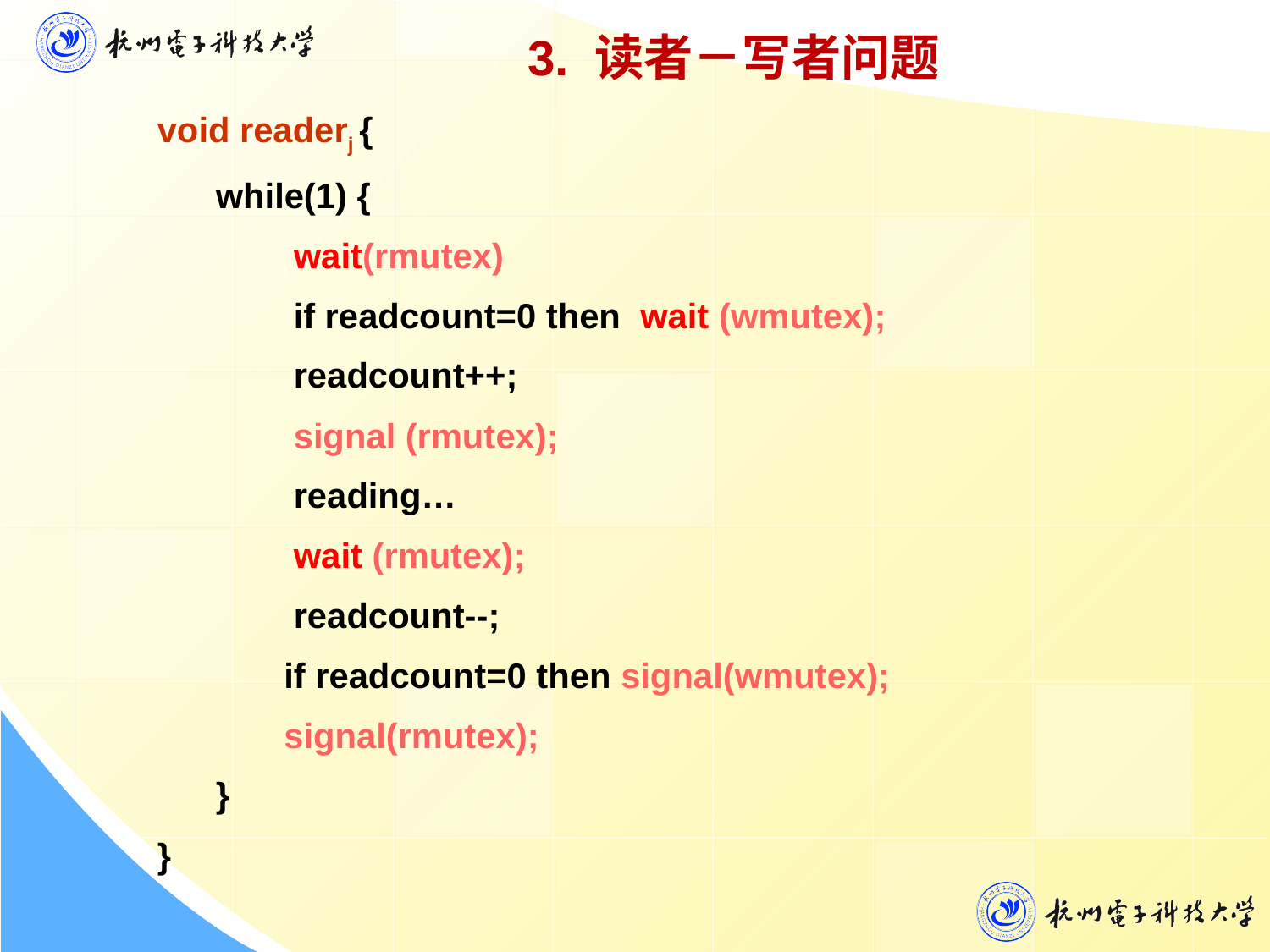

3. 读者－写者问题
void readerj {
      while(1) {
              wait(rmutex)
              if readcount=0 then  wait (wmutex);
              readcount++;
              signal (rmutex);
              reading…
              wait (rmutex);
              readcount--;
             if readcount=0 then signal(wmutex);
             signal(rmutex);
      }
}